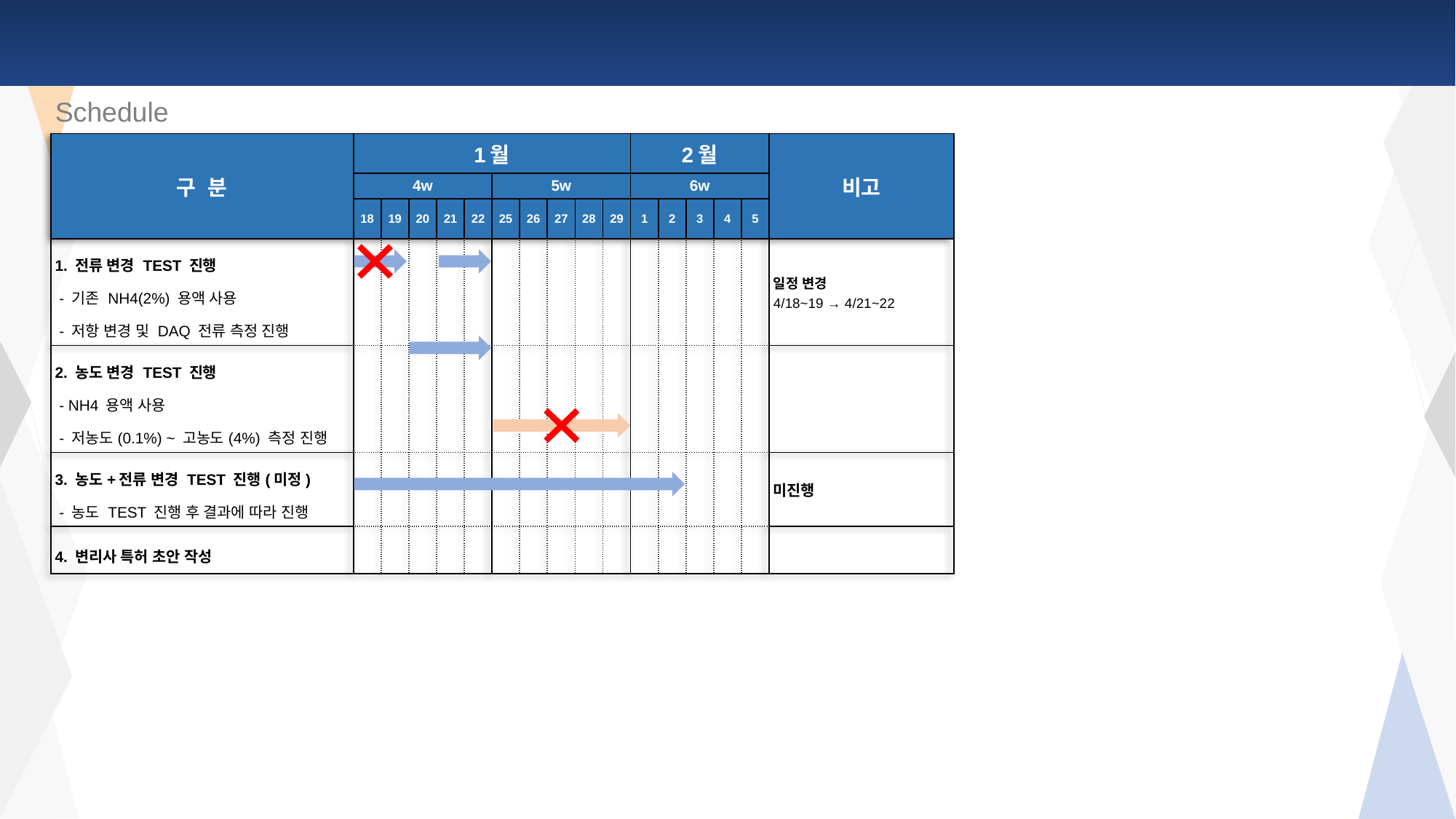

Schedule
| 구 분 | 1월 |  |  |  |  |  |  |  |  |  | 2월 |  |  |  |  | 비고 |
| --- | --- | --- | --- | --- | --- | --- | --- | --- | --- | --- | --- | --- | --- | --- | --- | --- |
|  | 4w |  |  |  |  | 5w |  |  |  |  | 6w |  |  |  |  |  |
|  | 18 | 19 | 20 | 21 | 22 | 25 | 26 | 27 | 28 | 29 | 1 | 2 | 3 | 4 | 5 |  |
| 1. 전류 변경 TEST 진행 - 기존 NH4(2%) 용액 사용 - 저항 변경 및 DAQ 전류 측정 진행 |  |  |  |  |  |  |  |  |  |  |  |  |  |  |  | 일정 변경 4/18~19 → 4/21~22 |
| 2. 농도 변경 TEST 진행 - NH4 용액 사용 - 저농도(0.1%) ~ 고농도(4%) 측정 진행 |  |  |  |  |  |  |  |  |  |  |  |  |  |  |  |  |
| 3. 농도+전류 변경 TEST 진행(미정) - 농도 TEST 진행 후 결과에 따라 진행 |  |  |  |  |  |  |  |  |  |  |  |  |  |  |  | 미진행 |
| 4. 변리사 특허 초안 작성 |  |  |  |  |  |  |  |  |  |  |  |  |  |  |  |  |